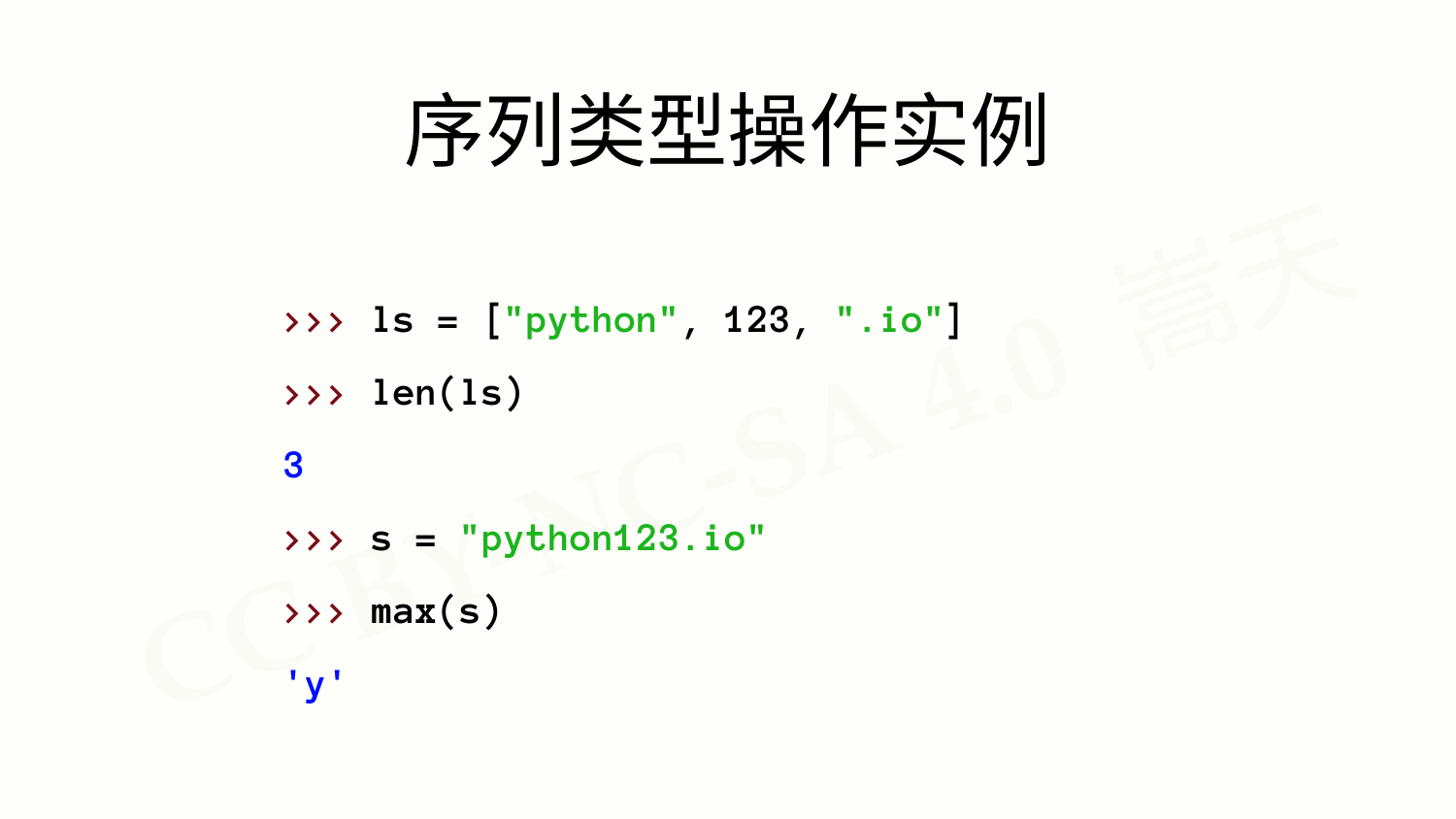

序列类型操作实例
>>> ls = ["python", 123, ".io"]
>>> len(ls)
3
>>> s = "python123.io"
>>> max(s)
'y'